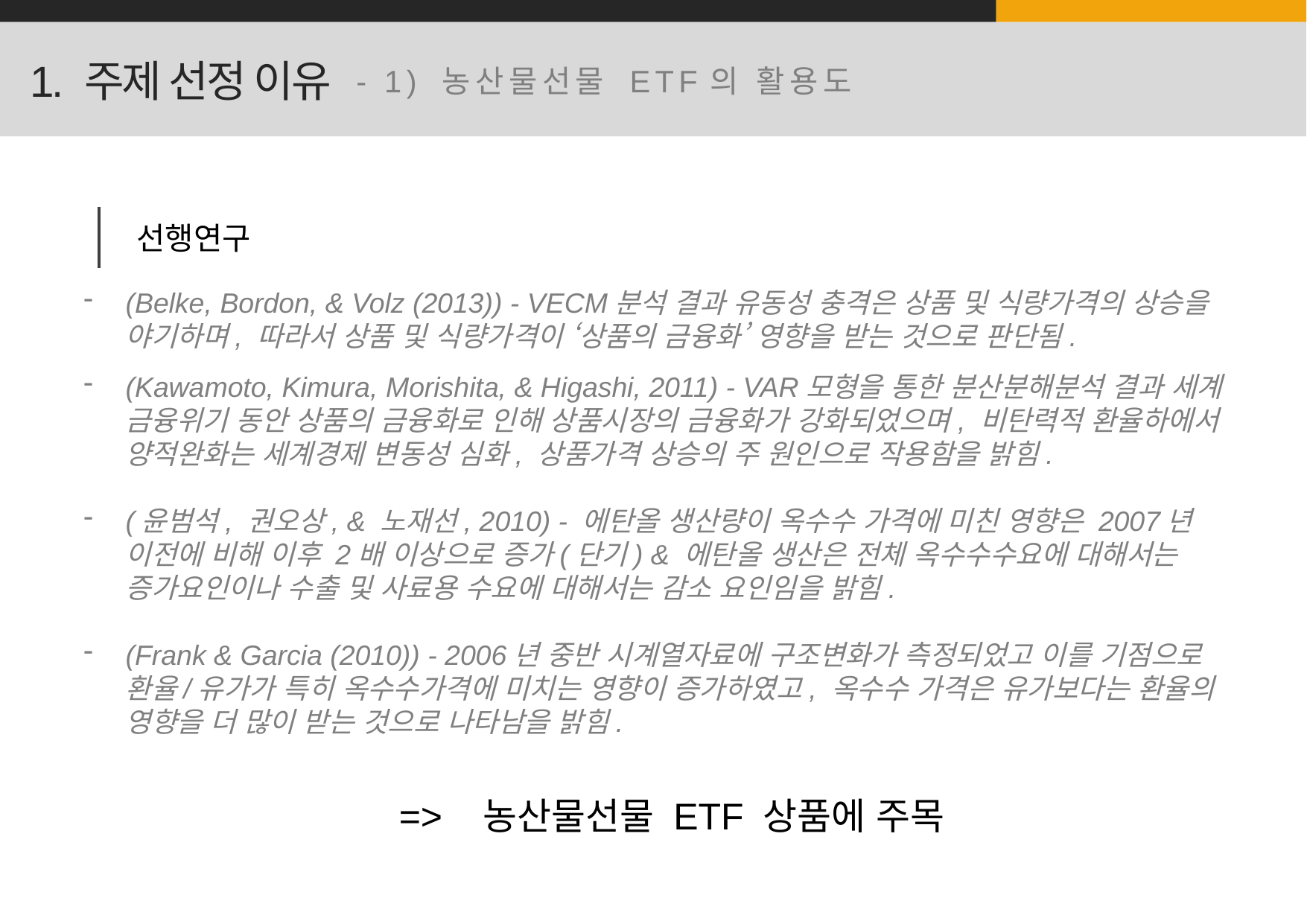

1. 주제 선정 이유
- 1) 농산물선물 ETF의 활용도
선행연구
(Belke, Bordon, & Volz (2013)) - VECM분석 결과 유동성 충격은 상품 및 식량가격의 상승을 야기하며, 따라서 상품 및 식량가격이 ‘상품의 금융화’ 영향을 받는 것으로 판단됨.

(Kawamoto, Kimura, Morishita, & Higashi, 2011) - VAR모형을 통한 분산분해분석 결과 세계 금융위기 동안 상품의 금융화로 인해 상품시장의 금융화가 강화되었으며, 비탄력적 환율하에서 양적완화는 세계경제 변동성 심화, 상품가격 상승의 주 원인으로 작용함을 밝힘.

(윤범석, 권오상, & 노재선, 2010) - 에탄올 생산량이 옥수수 가격에 미친 영향은 2007년 이전에 비해 이후 2배 이상으로 증가(단기) & 에탄올 생산은 전체 옥수수수요에 대해서는 증가요인이나 수출 및 사료용 수요에 대해서는 감소 요인임을 밝힘.

(Frank & Garcia (2010)) - 2006년 중반 시계열자료에 구조변화가 측정되었고 이를 기점으로 환율/유가가 특히 옥수수가격에 미치는 영향이 증가하였고, 옥수수 가격은 유가보다는 환율의 영향을 더 많이 받는 것으로 나타남을 밝힘.
=>   농산물선물 ETF 상품에 주목